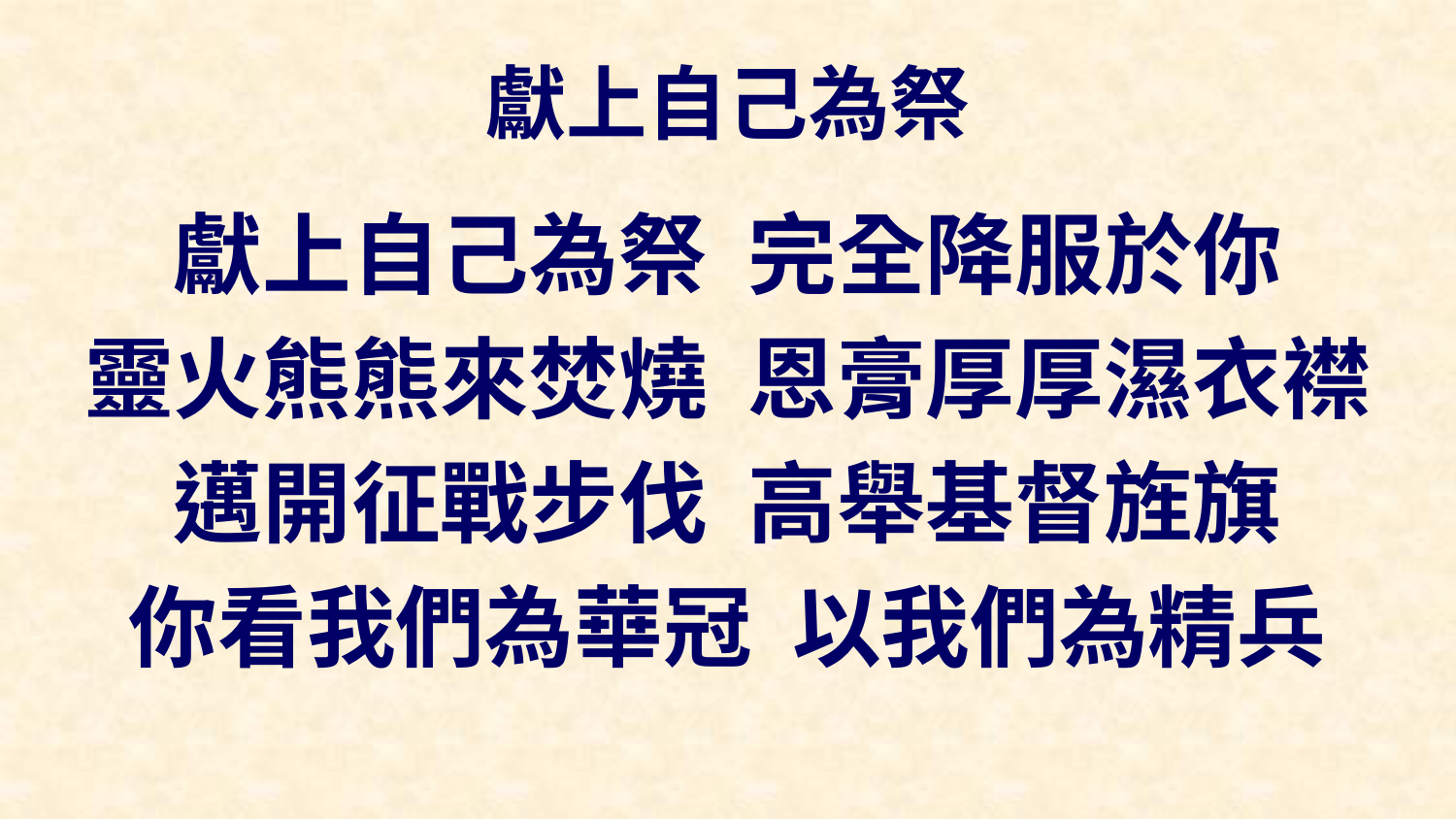

# 獻上自己為祭
獻上自己為祭  完全降服於你
靈火熊熊來焚燒  恩膏厚厚濕衣襟
邁開征戰步伐  高舉基督旌旗
你看我們為華冠  以我們為精兵